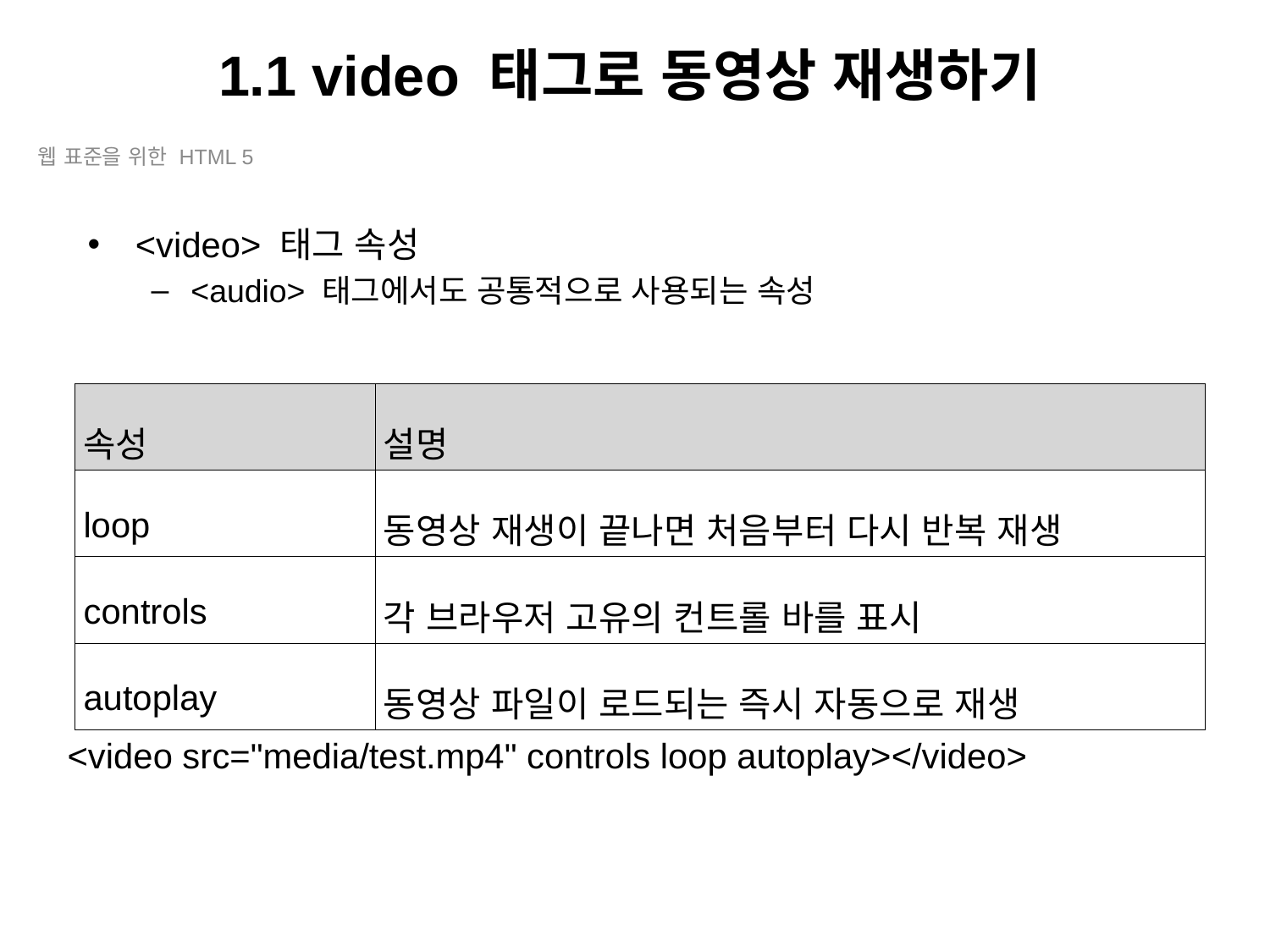

# 1.1 video 태그로 동영상 재생하기
웹 표준을 위한 HTML 5
<video> 태그 속성
<audio> 태그에서도 공통적으로 사용되는 속성

| 속성 | 설명 |
| --- | --- |
| loop | 동영상 재생이 끝나면 처음부터 다시 반복 재생 |
| controls | 각 브라우저 고유의 컨트롤 바를 표시 |
| autoplay | 동영상 파일이 로드되는 즉시 자동으로 재생 |
<video src="media/test.mp4" controls loop autoplay></video>